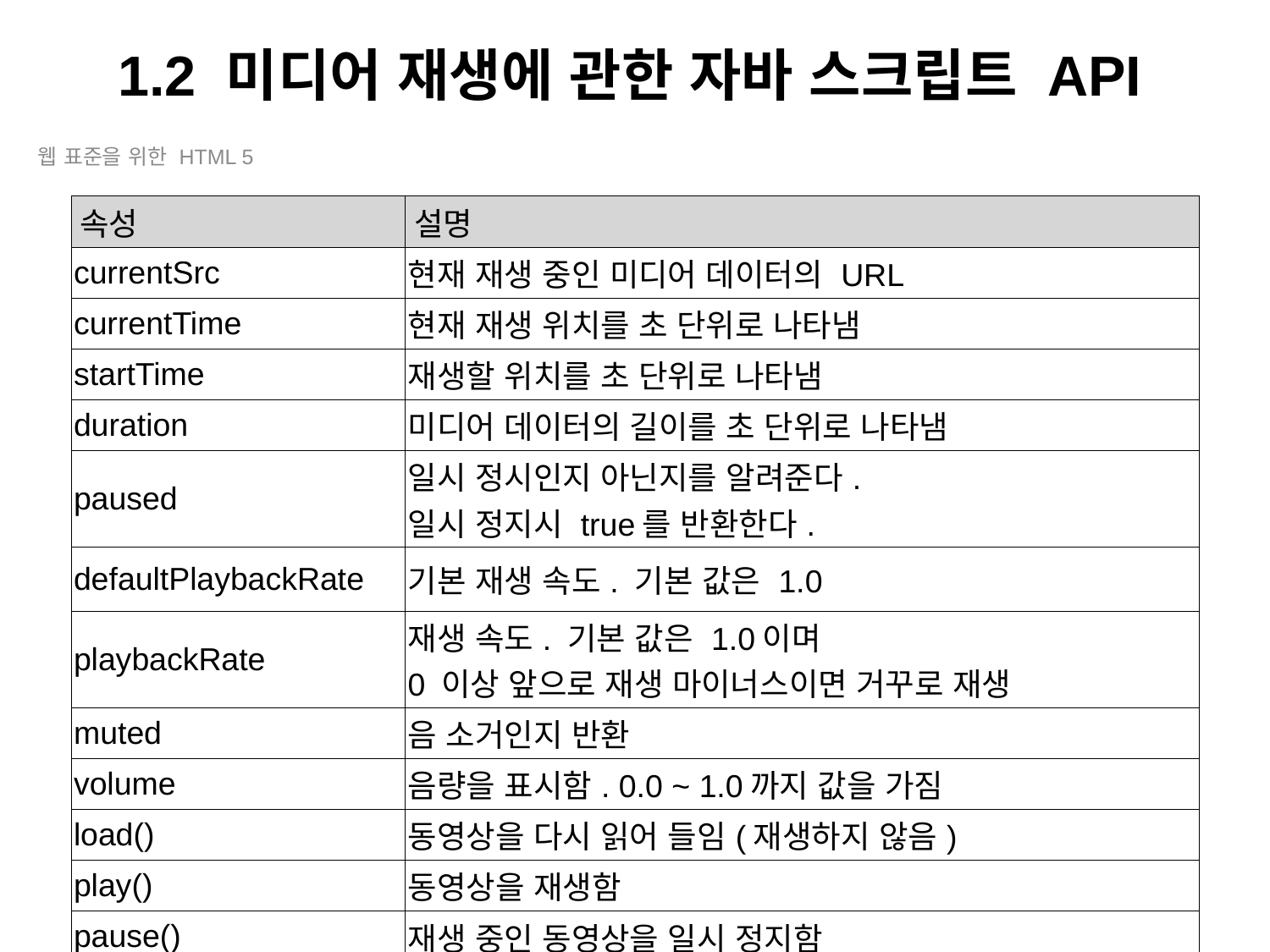

# 1.2 미디어 재생에 관한 자바 스크립트 API
웹 표준을 위한 HTML 5
| 속성 | 설명 |
| --- | --- |
| currentSrc | 현재 재생 중인 미디어 데이터의 URL |
| currentTime | 현재 재생 위치를 초 단위로 나타냄 |
| startTime | 재생할 위치를 초 단위로 나타냄 |
| duration | 미디어 데이터의 길이를 초 단위로 나타냄 |
| paused | 일시 정시인지 아닌지를 알려준다. 일시 정지시 true를 반환한다. |
| defaultPlaybackRate | 기본 재생 속도. 기본 값은 1.0 |
| playbackRate | 재생 속도. 기본 값은 1.0이며 0 이상 앞으로 재생 마이너스이면 거꾸로 재생 |
| muted | 음 소거인지 반환 |
| volume | 음량을 표시함. 0.0 ~ 1.0까지 값을 가짐 |
| load() | 동영상을 다시 읽어 들임(재생하지 않음) |
| play() | 동영상을 재생함 |
| pause() | 재생 중인 동영상을 일시 정지함 |